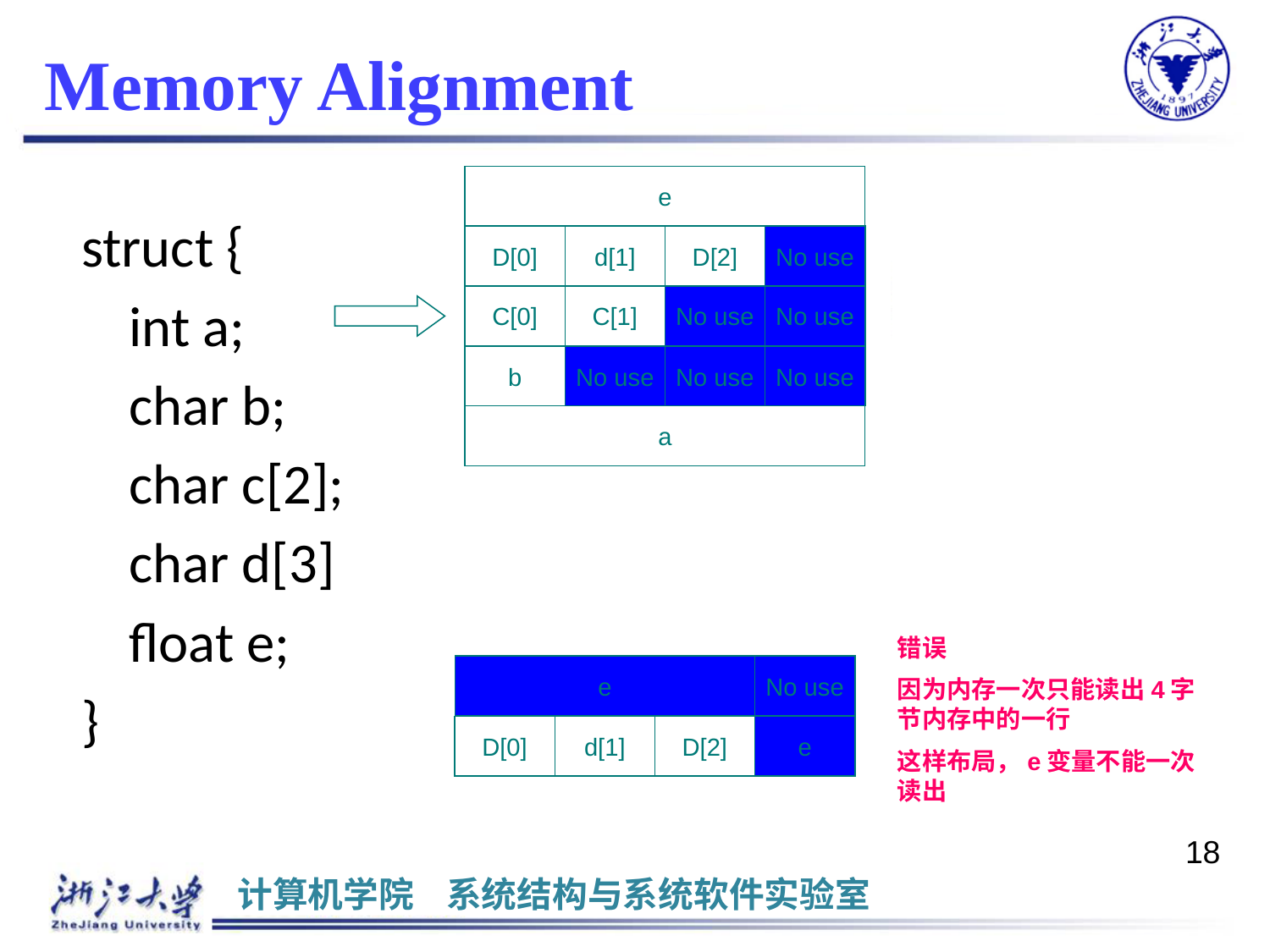

# Memory Alignment
e
struct {
	int a;
	char b;
	char c[2];
	char d[3]
	float e;
}

D[0]
d[1]
D[2]
No use
C[0]
C[1]
No use
No use

b
No use
No use
No use
a
错误
因为内存一次只能读出4字节内存中的一行
这样布局，e变量不能一次读出
e
No use
D[0]
d[1]
D[2]
e
18